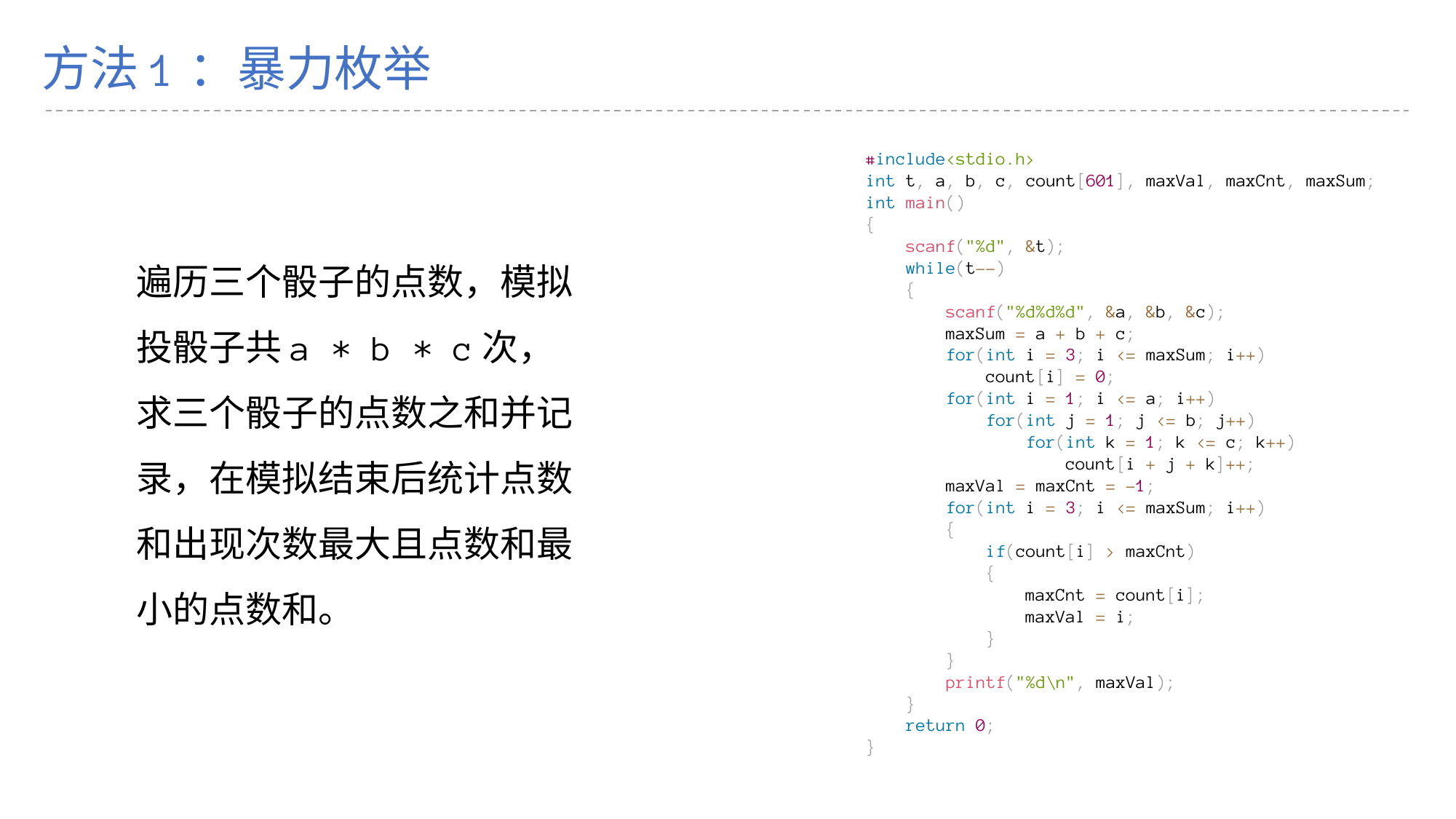

C

# 方法1：暴力枚举
#include<stdio.h>
int t, a, b, c, count[601], maxVal, maxCnt, maxSum;
int main()
{
    scanf("%d", &t);
    while(t--)
    {
        scanf("%d%d%d", &a, &b, &c);
        maxSum = a + b + c;
        for(int i = 3; i <= maxSum; i++)
            count[i] = 0;
        for(int i = 1; i <= a; i++)
            for(int j = 1; j <= b; j++)
                for(int k = 1; k <= c; k++)
                    count[i + j + k]++;
        maxVal = maxCnt = -1;
        for(int i = 3; i <= maxSum; i++)
        {
            if(count[i] > maxCnt)
            {
                maxCnt = count[i];
                maxVal = i;
            }
        }
        printf("%d\n", maxVal);
    }
    return 0;
}

遍历三个骰子的点数，模拟投骰子共a ∗ b ∗ c次，求三个骰子的点数之和并记录，在模拟结束后统计点数和出现次数最大且点数和最小的点数和。